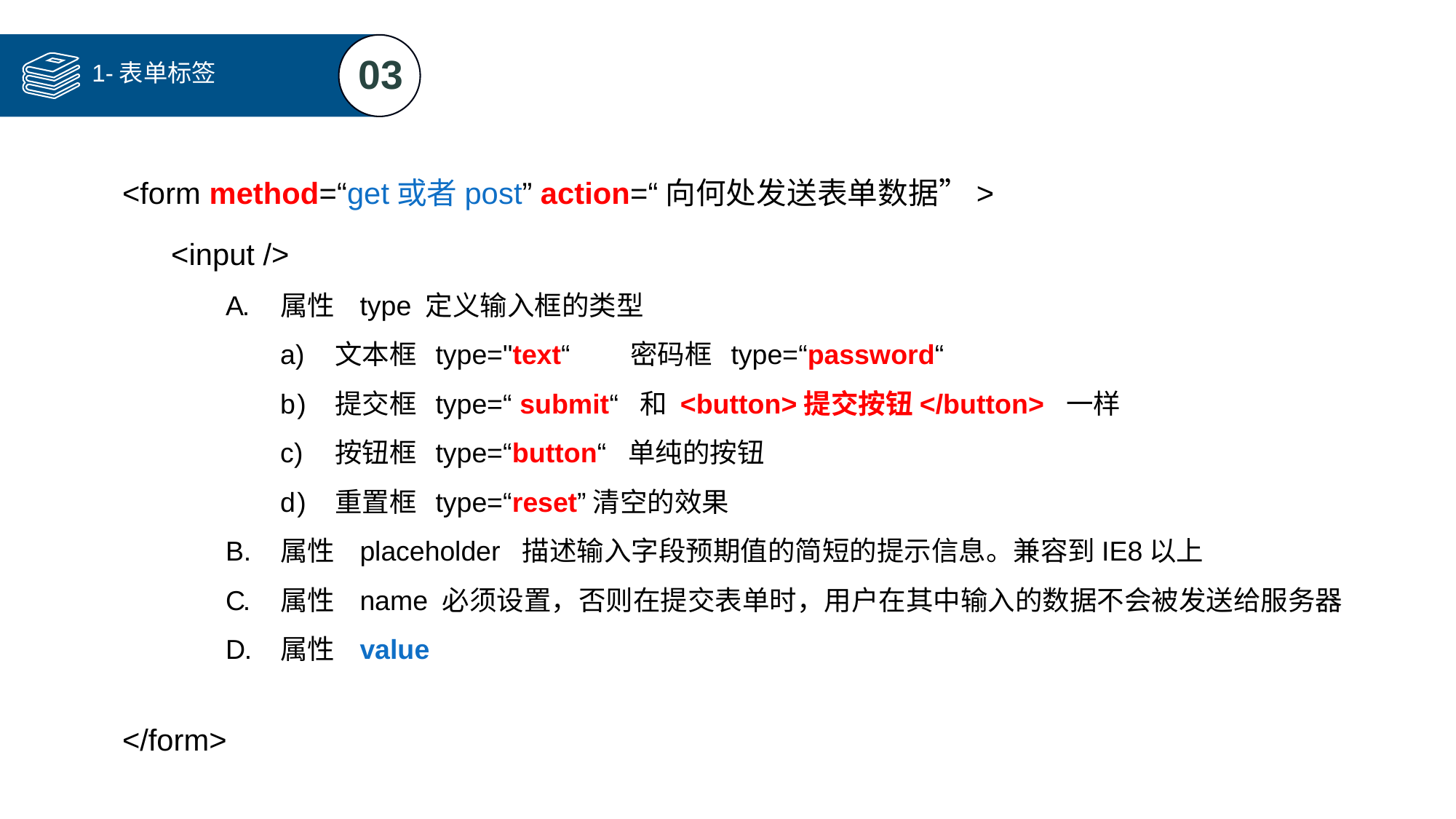

03
1-表单标签

<form method=“get或者post” action=“向何处发送表单数据”>

</form>
<input />
属性   type 定义输入框的类型
文本框  type="text“       密码框  type=“password“
提交框  type=“ submit“  和 <button>提交按钮</button>  一样
按钮框  type=“button“  单纯的按钮
重置框  type=“reset”清空的效果
属性   placeholder  描述输入字段预期值的简短的提示信息。兼容到IE8以上
属性   name 必须设置，否则在提交表单时，用户在其中输入的数据不会被发送给服务器
属性   value